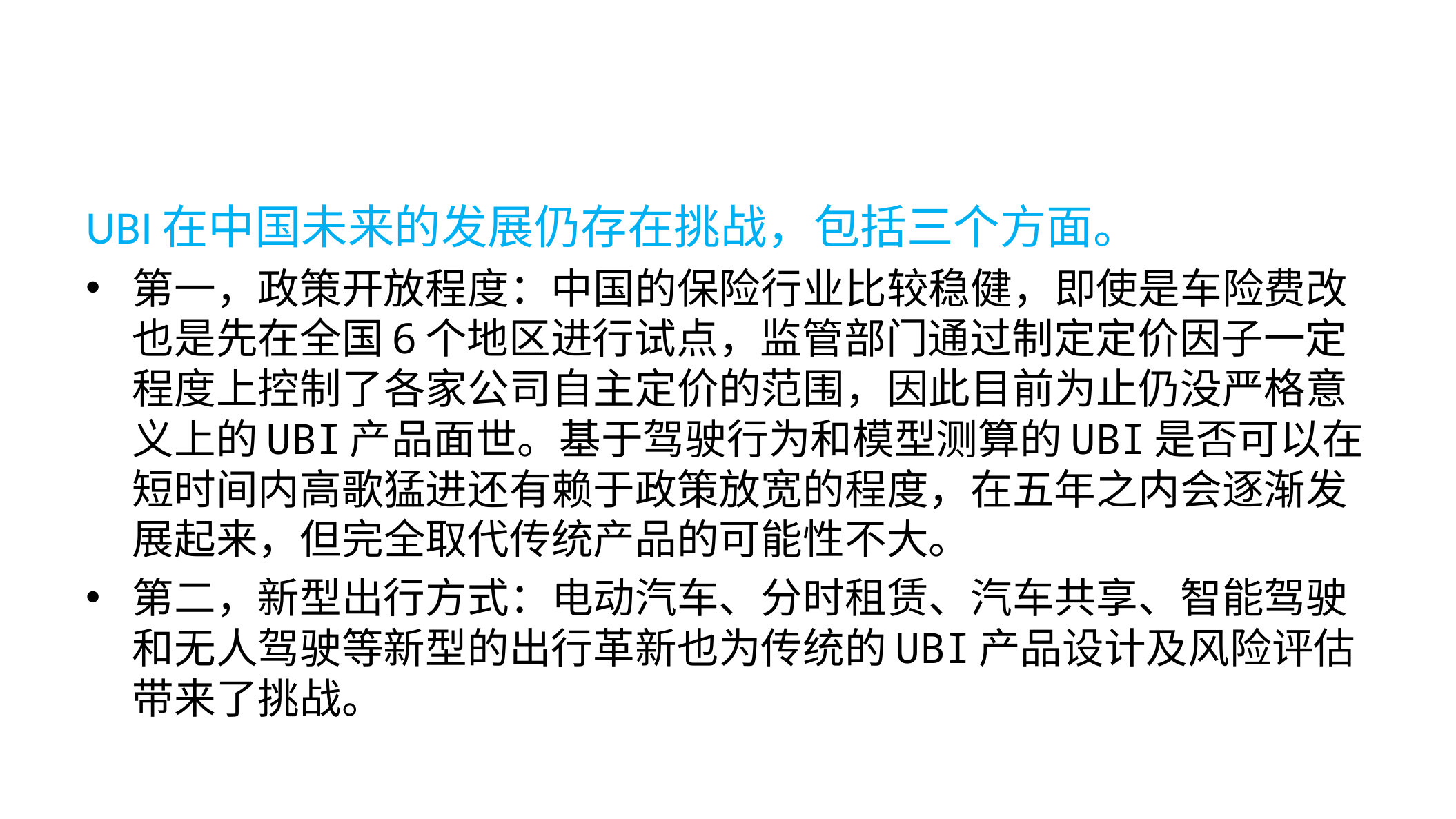

#
UBI在中国未来的发展仍存在挑战，包括三个方面。
第一，政策开放程度：中国的保险行业比较稳健，即使是车险费改也是先在全国6个地区进行试点，监管部门通过制定定价因子一定程度上控制了各家公司自主定价的范围，因此目前为止仍没严格意义上的UBI产品面世。基于驾驶行为和模型测算的UBI是否可以在短时间内高歌猛进还有赖于政策放宽的程度，在五年之内会逐渐发展起来，但完全取代传统产品的可能性不大。
第二，新型出行方式：电动汽车、分时租赁、汽车共享、智能驾驶和无人驾驶等新型的出行革新也为传统的UBI产品设计及风险评估带来了挑战。